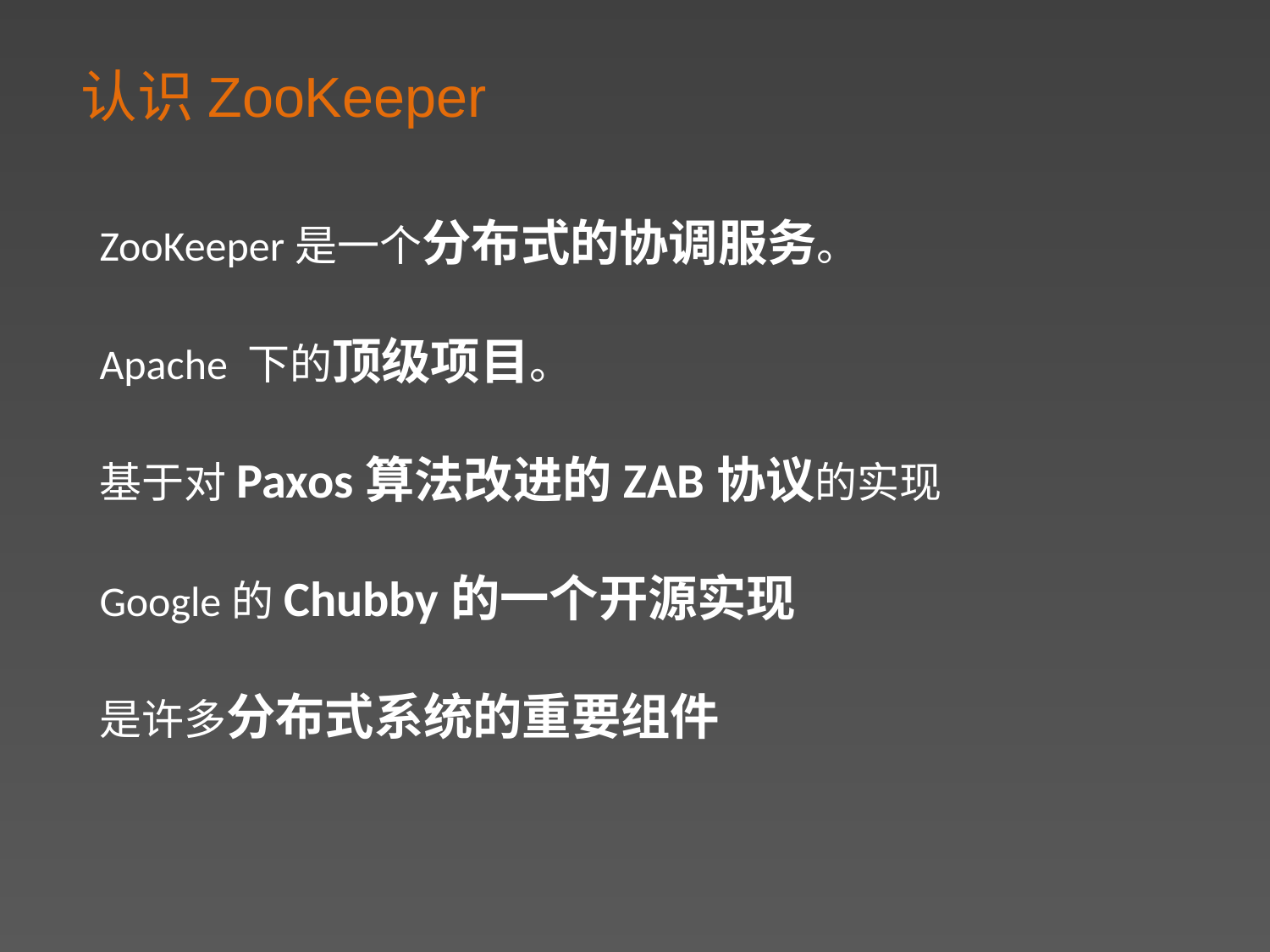

认识ZooKeeper
ZooKeeper是一个分布式的协调服务。
Apache 下的顶级项目。
基于对Paxos算法改进的ZAB协议的实现
Google的Chubby的一个开源实现
是许多分布式系统的重要组件